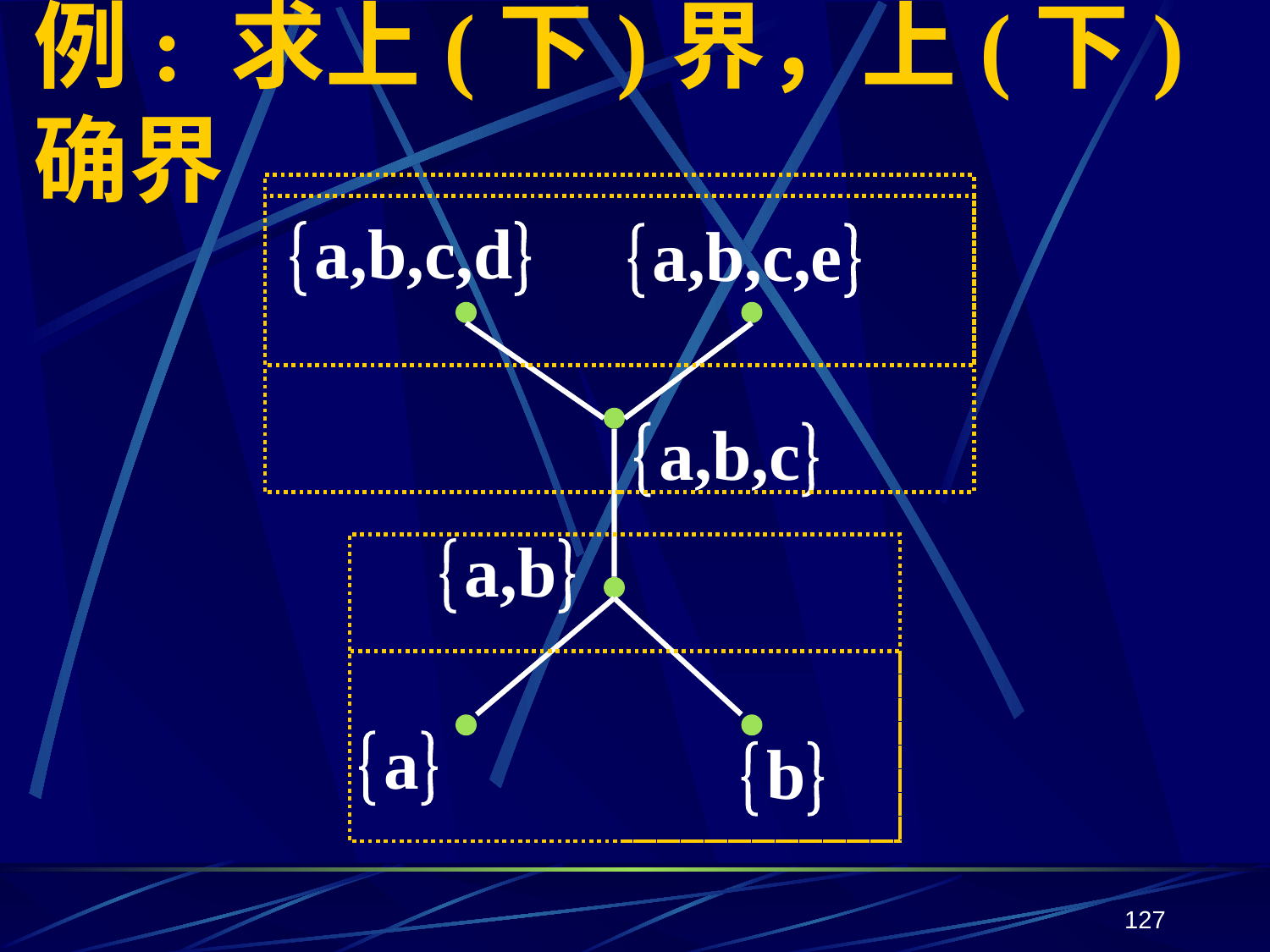

# 例: 求上(下)界，上(下)确界

{a,b,c,d}
{a,b,c,e}

{a,b,c}

{a,b}

{a}
{b}

127